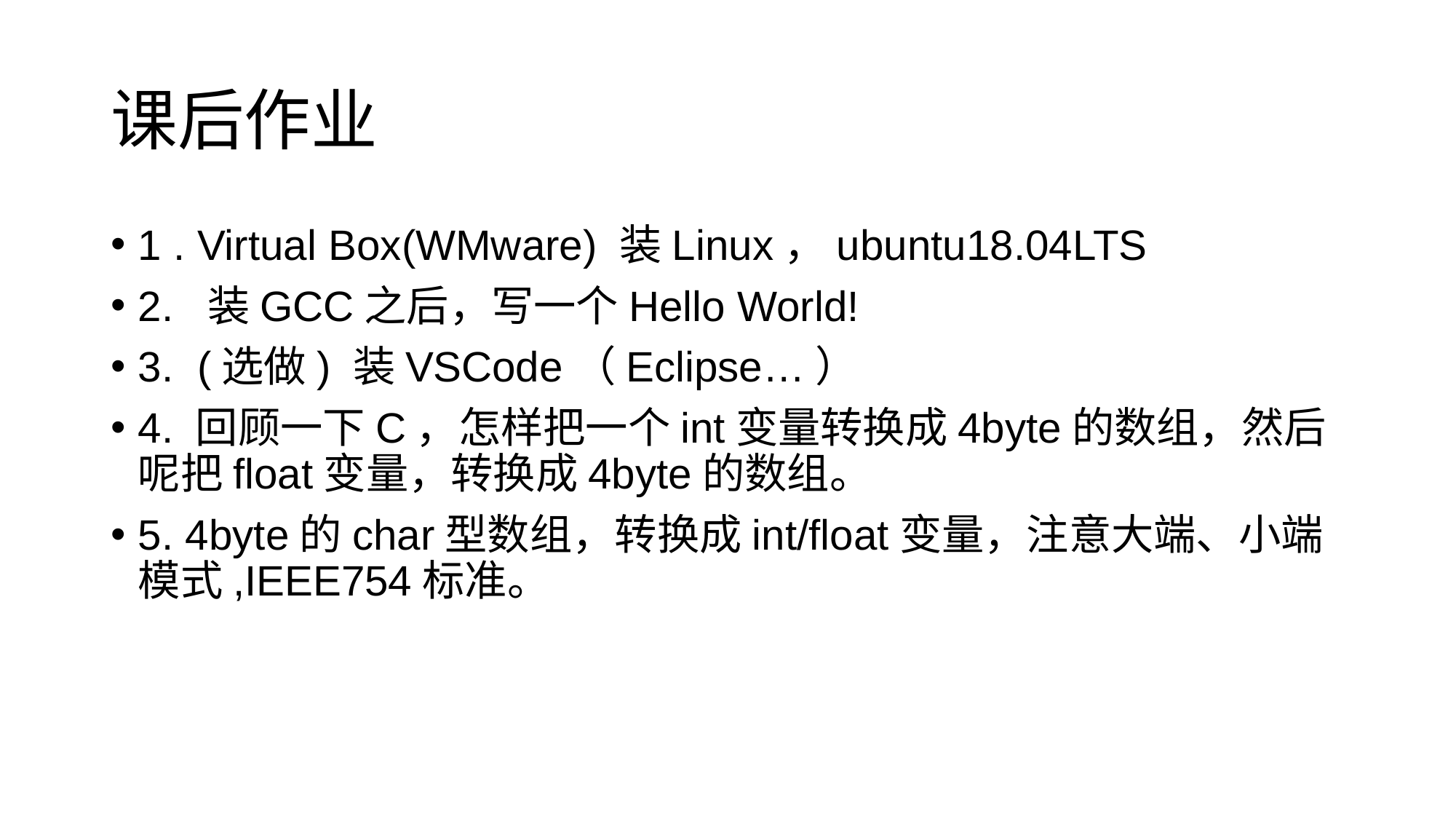

# 课后作业
1 . Virtual Box(WMware) 装Linux，ubuntu18.04LTS
2.  装GCC之后，写一个Hello World!
3.  (选做) 装VSCode（Eclipse…）
4. 回顾一下C，怎样把一个int变量转换成4byte的数组，然后呢把float变量，转换成4byte的数组。
5. 4byte的char型数组，转换成int/float变量，注意大端、小端模式,IEEE754标准。